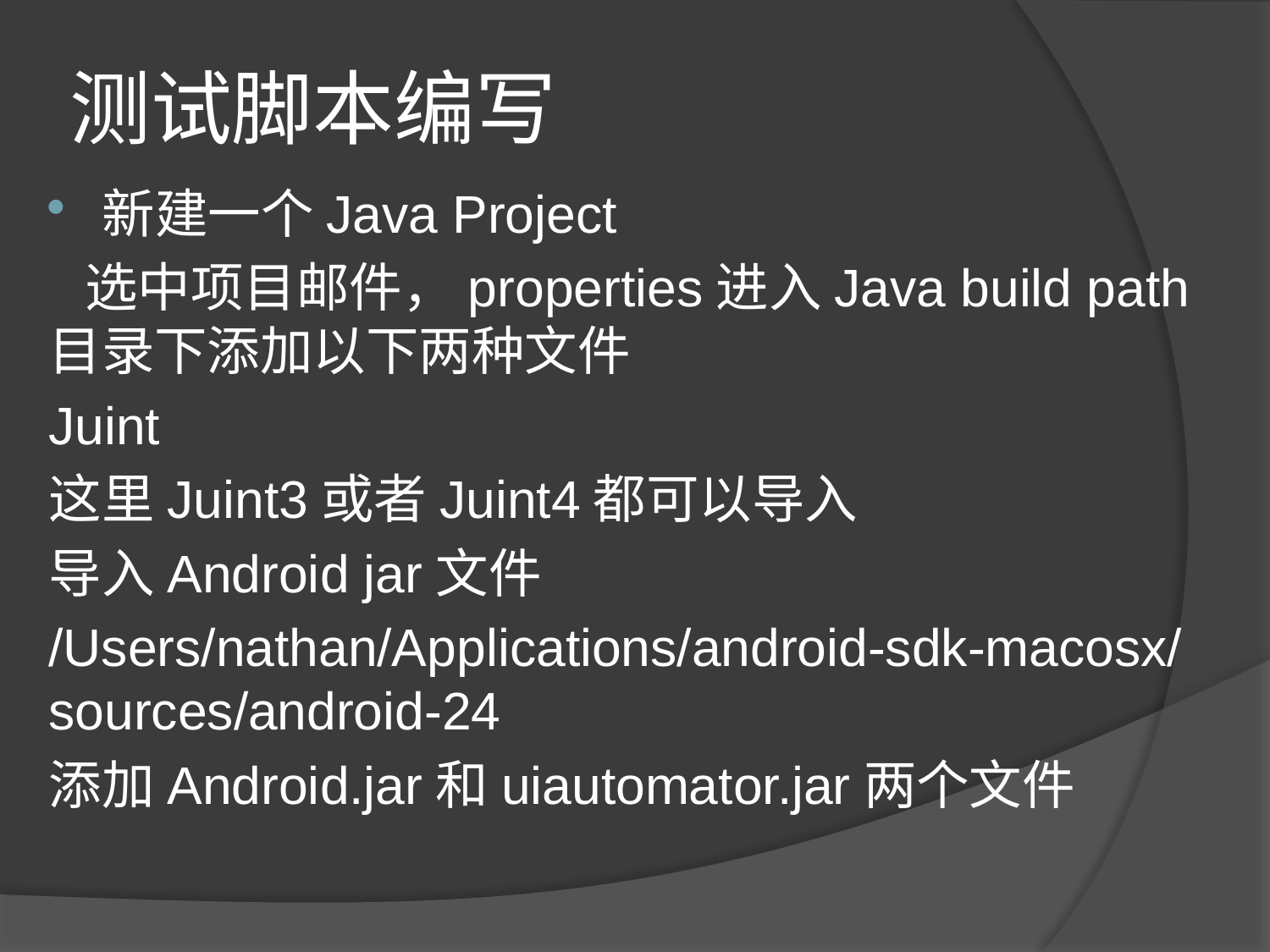

# 测试脚本编写
新建一个Java Project
  选中项目邮件，properties进入Java build path目录下添加以下两种文件
Juint
这里Juint3或者Juint4都可以导入
导入Android jar文件
/Users/nathan/Applications/android-sdk-macosx/sources/android-24
添加Android.jar和uiautomator.jar两个文件